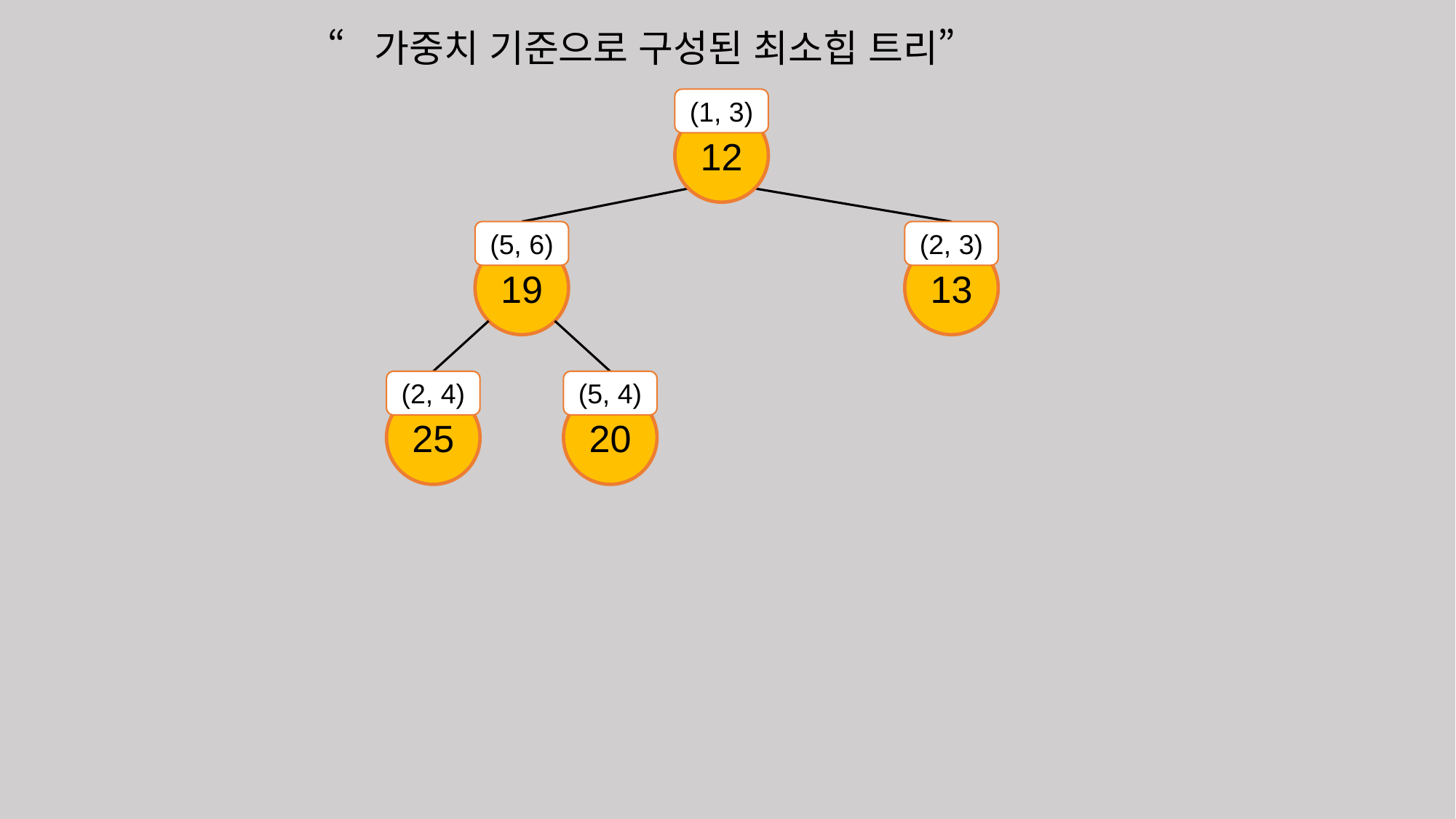

“가중치 기준으로 구성된 최소힙 트리”
(1, 3)
12
(5, 6)
19
(2, 3)
13
(2, 4)
25
(5, 4)
20